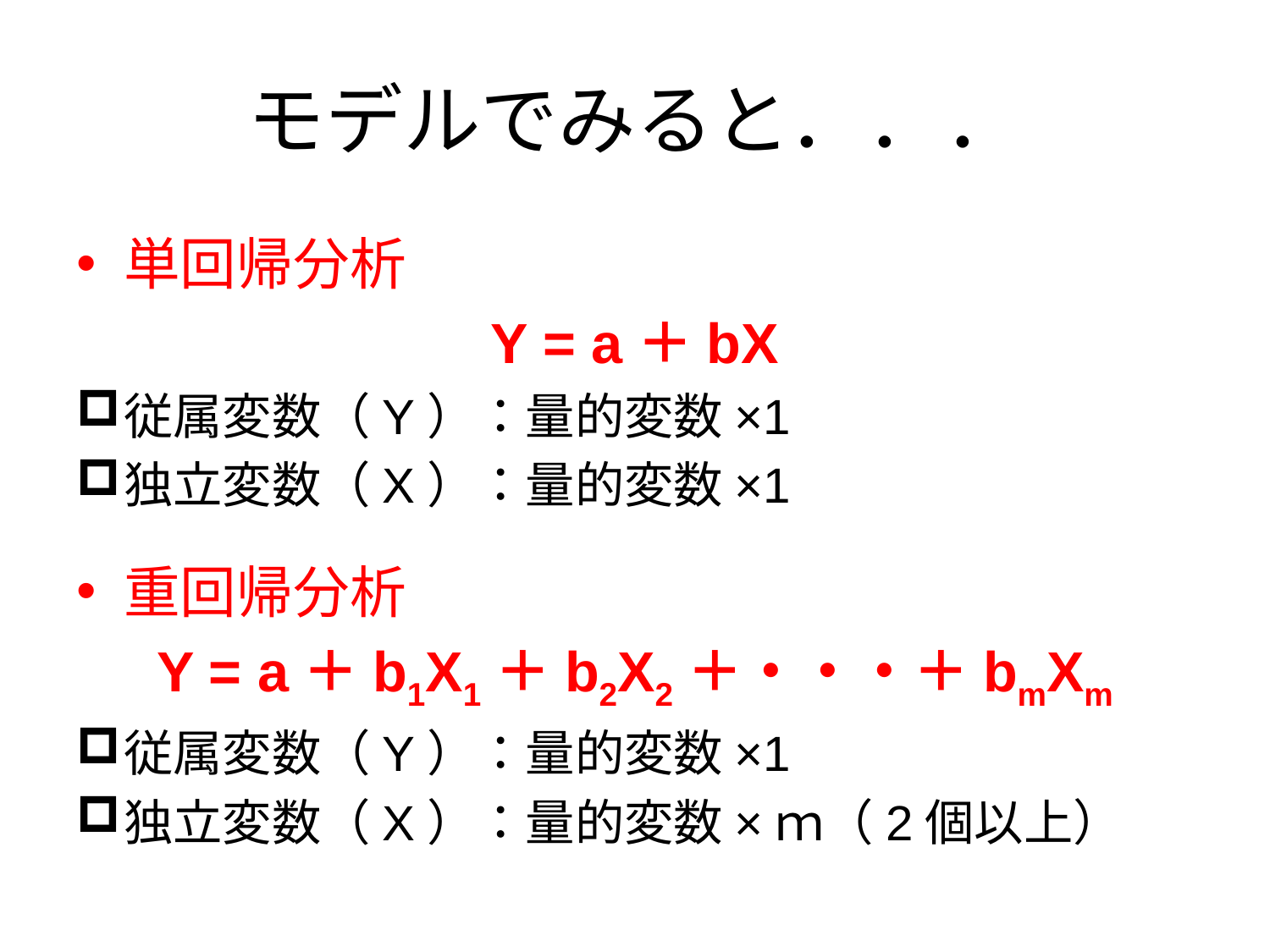

# モデルでみると．．．
単回帰分析
Y = a＋bX
従属変数（Y）：量的変数×1
独立変数（X）：量的変数×1
重回帰分析
Y = a＋b1X1＋b2X2＋・・・＋bmXm
従属変数（Y）：量的変数×1
独立変数（X）：量的変数×ｍ（2個以上）